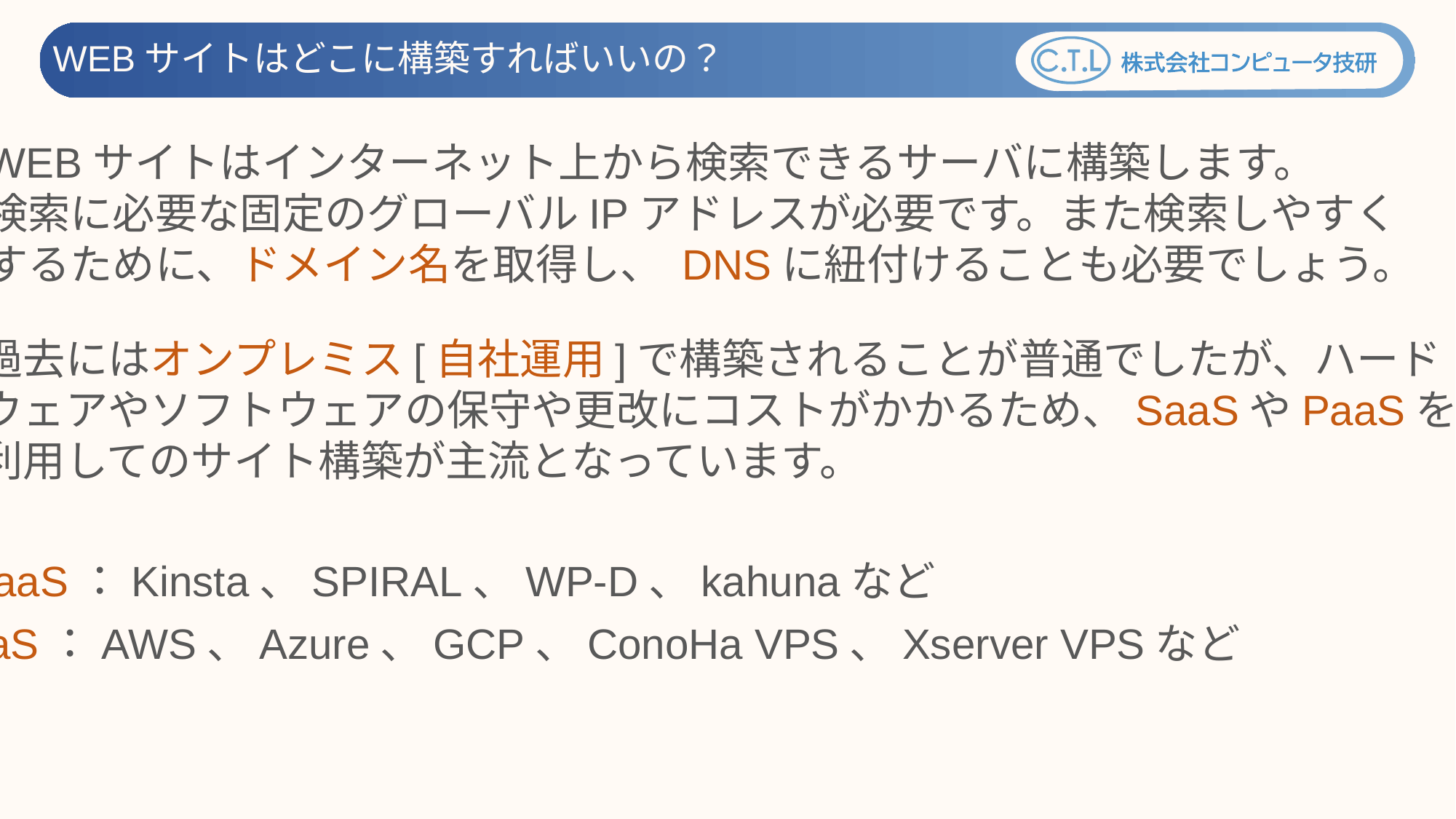

WEBサイトはどこに構築すればいいの？
WEBサイトはインターネット上から検索できるサーバに構築します。
検索に必要な固定のグローバルIPアドレスが必要です。また検索しやすく
するために、ドメイン名を取得し、 DNSに紐付けることも必要でしょう。
過去にはオンプレミス[自社運用]で構築されることが普通でしたが、ハード
ウェアやソフトウェアの保守や更改にコストがかかるため、SaaSやPaaSを
利用してのサイト構築が主流となっています。
SaaS：Kinsta、SPIRAL、WP-D、kahunaなど
PaaS：AWS、Azure、GCP、ConoHa VPS、Xserver VPSなど